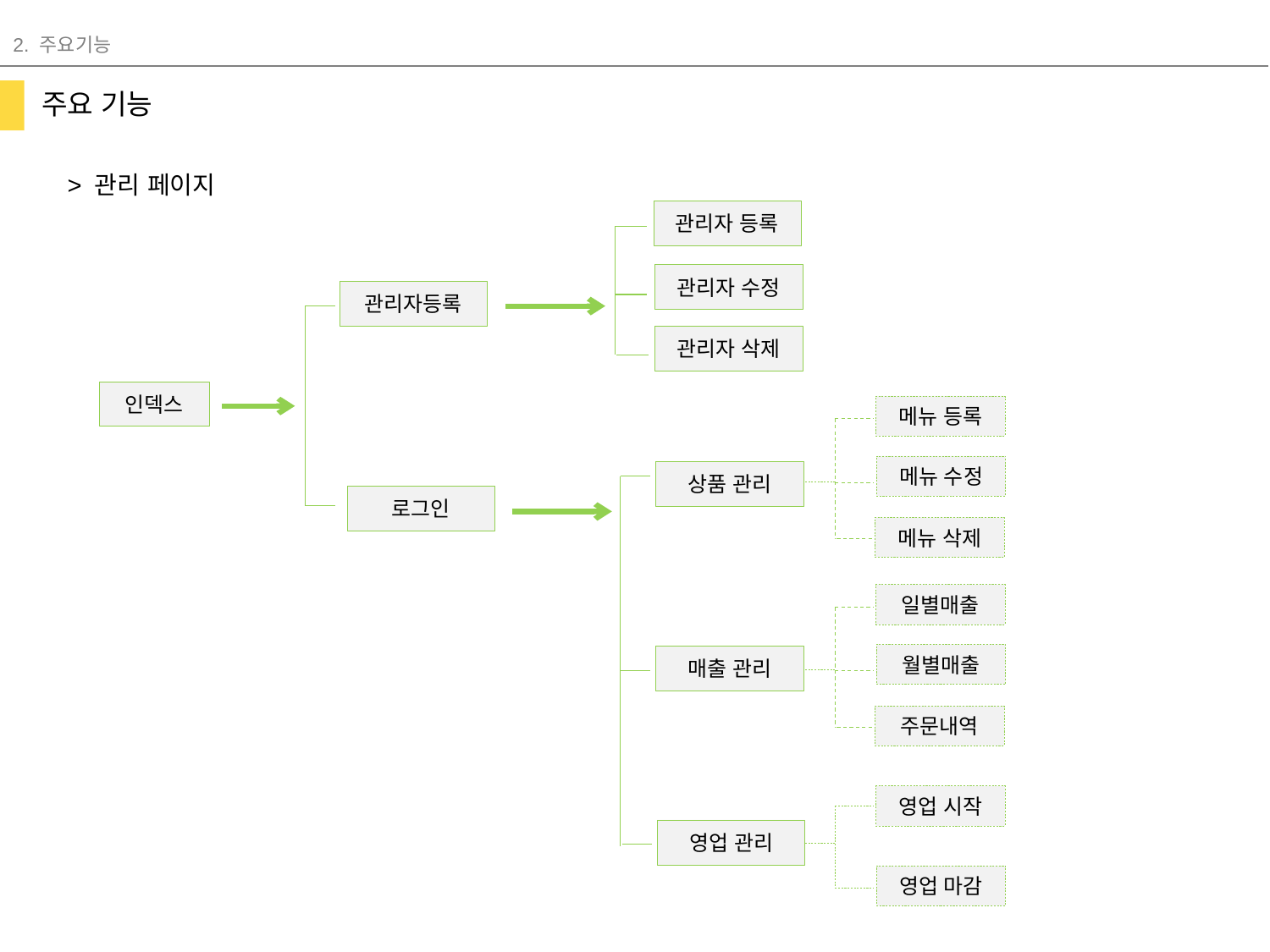

2. 주요기능

주요 기능
> 관리 페이지
관리자 등록
관리자 수정
관리자등록
관리자 삭제
인덱스
메뉴 등록
메뉴 수정
상품 관리
로그인
메뉴 삭제
일별매출
월별매출
매출 관리
주문내역
영업 시작
영업 관리
영업 마감